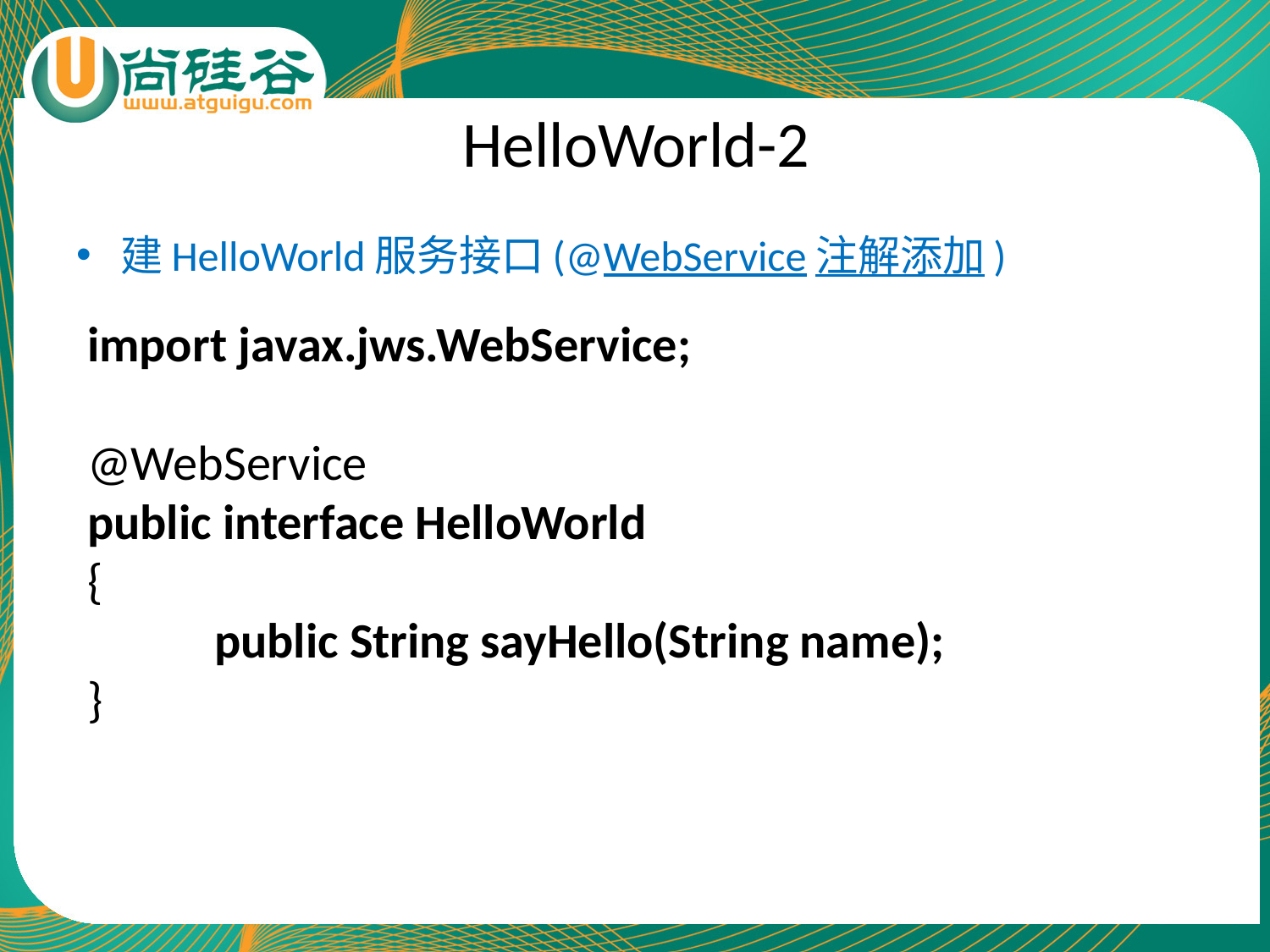

# HelloWorld-2
建HelloWorld服务接口(@WebService注解添加)

import javax.jws.WebService;

@WebService
public interface HelloWorld
{
	public String sayHello(String name);
}